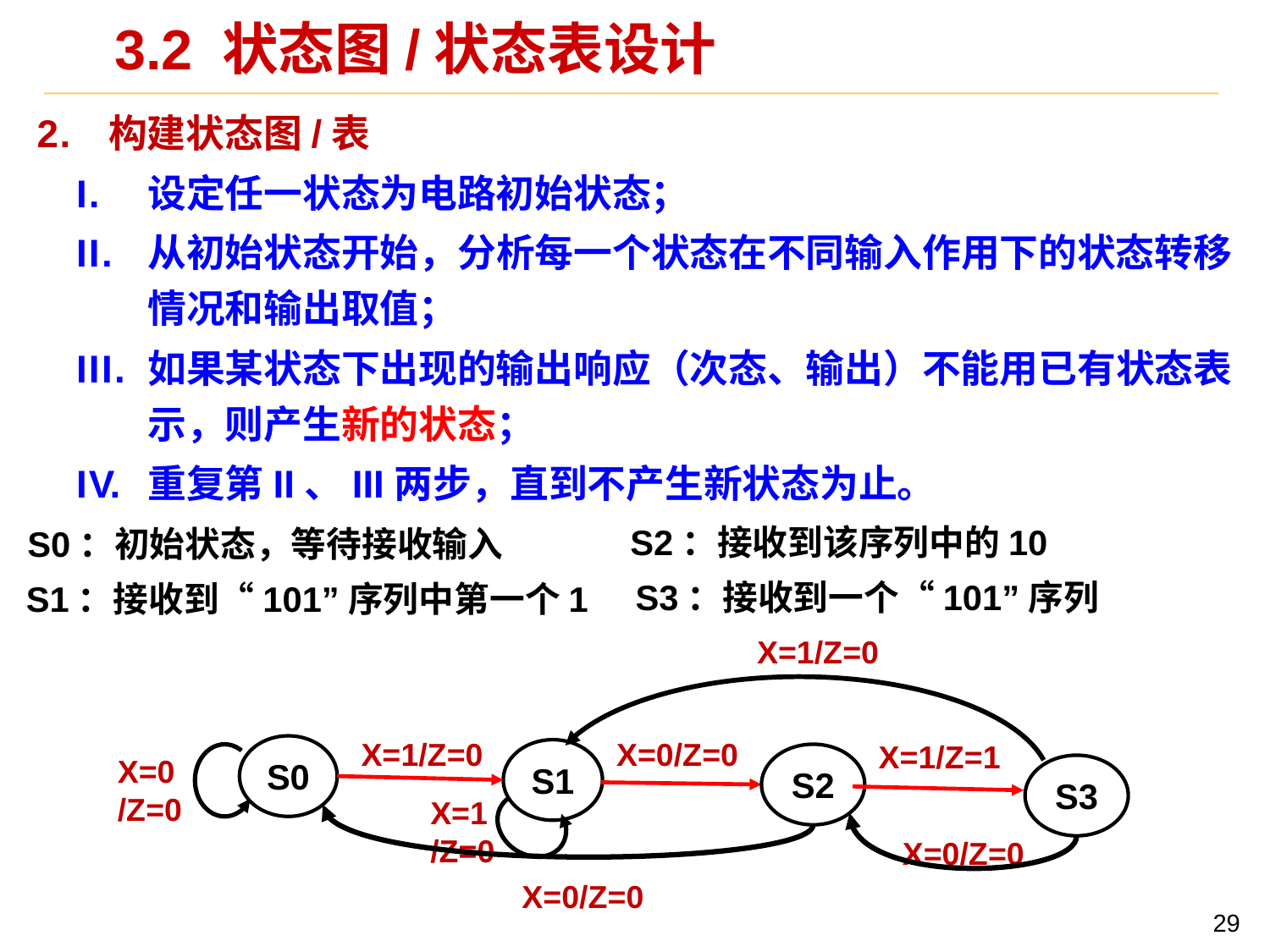

# 3.2 状态图/状态表设计
构建状态图/表
设定任一状态为电路初始状态；
从初始状态开始，分析每一个状态在不同输入作用下的状态转移情况和输出取值；
如果某状态下出现的输出响应（次态、输出）不能用已有状态表示，则产生新的状态；
重复第II、III两步，直到不产生新状态为止。
S2：接收到该序列中的10
S0：初始状态，等待接收输入
S3：接收到一个“101”序列
S1：接收到“101”序列中第一个1
X=1/Z=0

X=1/Z=0
X=0/Z=0
X=1/Z=1
S0
S1
S2
X=0/Z=0

S3
X=1/Z=0

X=0/Z=0
X=0/Z=0
29